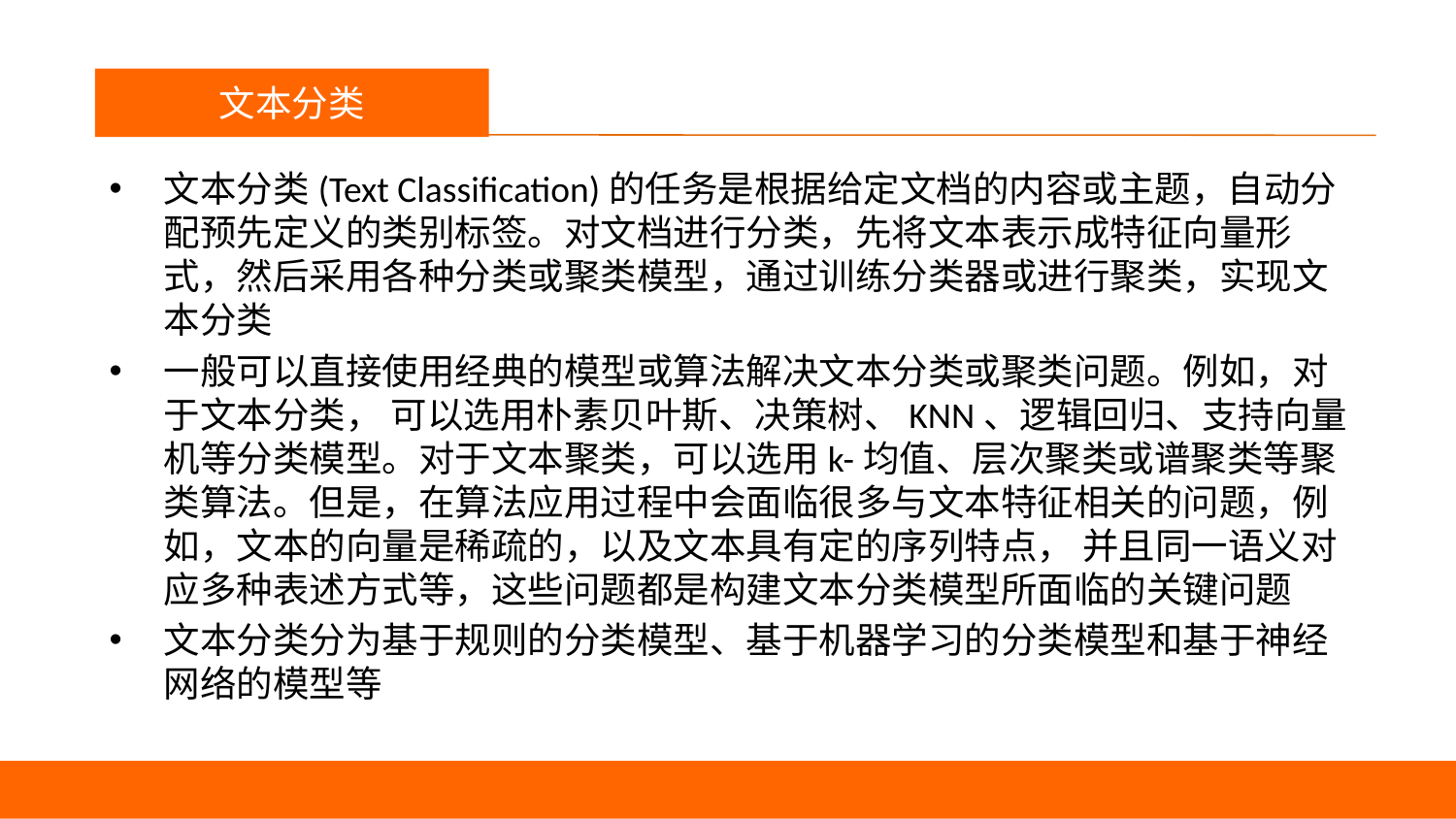

议程
文本分类

文本分类(Text Classification)的任务是根据给定文档的内容或主题，自动分配预先定义的类别标签。对文档进行分类，先将文本表示成特征向量形式，然后采用各种分类或聚类模型，通过训练分类器或进行聚类，实现文本分类
一般可以直接使用经典的模型或算法解决文本分类或聚类问题。例如，对于文本分类， 可以选用朴素贝叶斯、决策树、KNN、逻辑回归、支持向量机等分类模型。对于文本聚类，可以选用k-均值、层次聚类或谱聚类等聚类算法。但是，在算法应用过程中会面临很多与文本特征相关的问题，例如，文本的向量是稀疏的，以及文本具有定的序列特点， 并且同一语义对应多种表述方式等，这些问题都是构建文本分类模型所面临的关键问题
文本分类分为基于规则的分类模型、基于机器学习的分类模型和基于神经网络的模型等